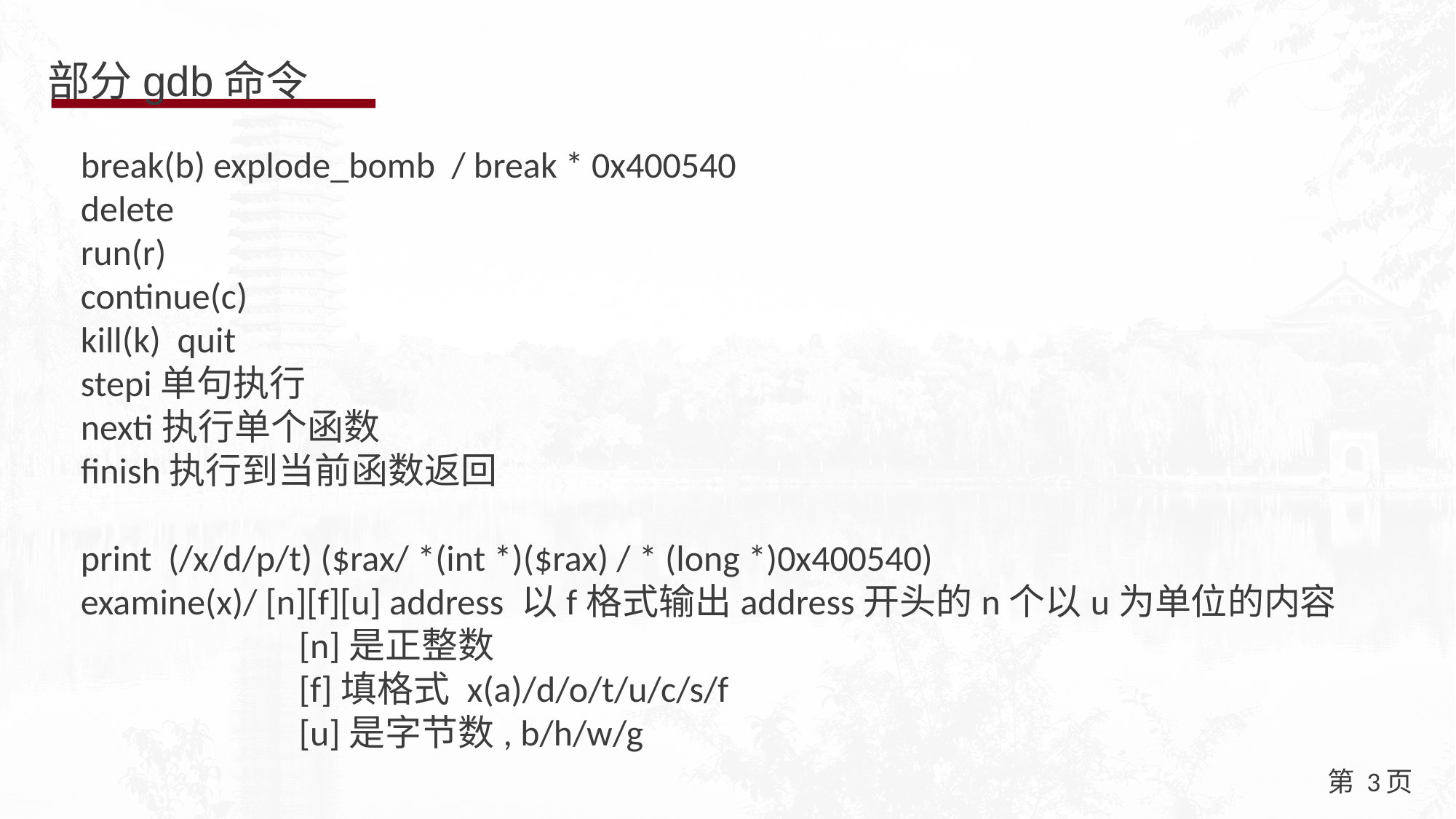

部分gdb命令

break(b) explode_bomb  / break * 0x400540
delete
run(r)
continue(c)
kill(k)  quit
stepi单句执行
nexti执行单个函数
finish执行到当前函数返回

print  (/x/d/p/t) ($rax/ *(int *)($rax) / * (long *)0x400540)
examine(x)/ [n][f][u] address 以f格式输出address开头的n个以u为单位的内容
		[n]是正整数
		[f]填格式 x(a)/d/o/t/u/c/s/f
		[u]是字节数, b/h/w/g

3